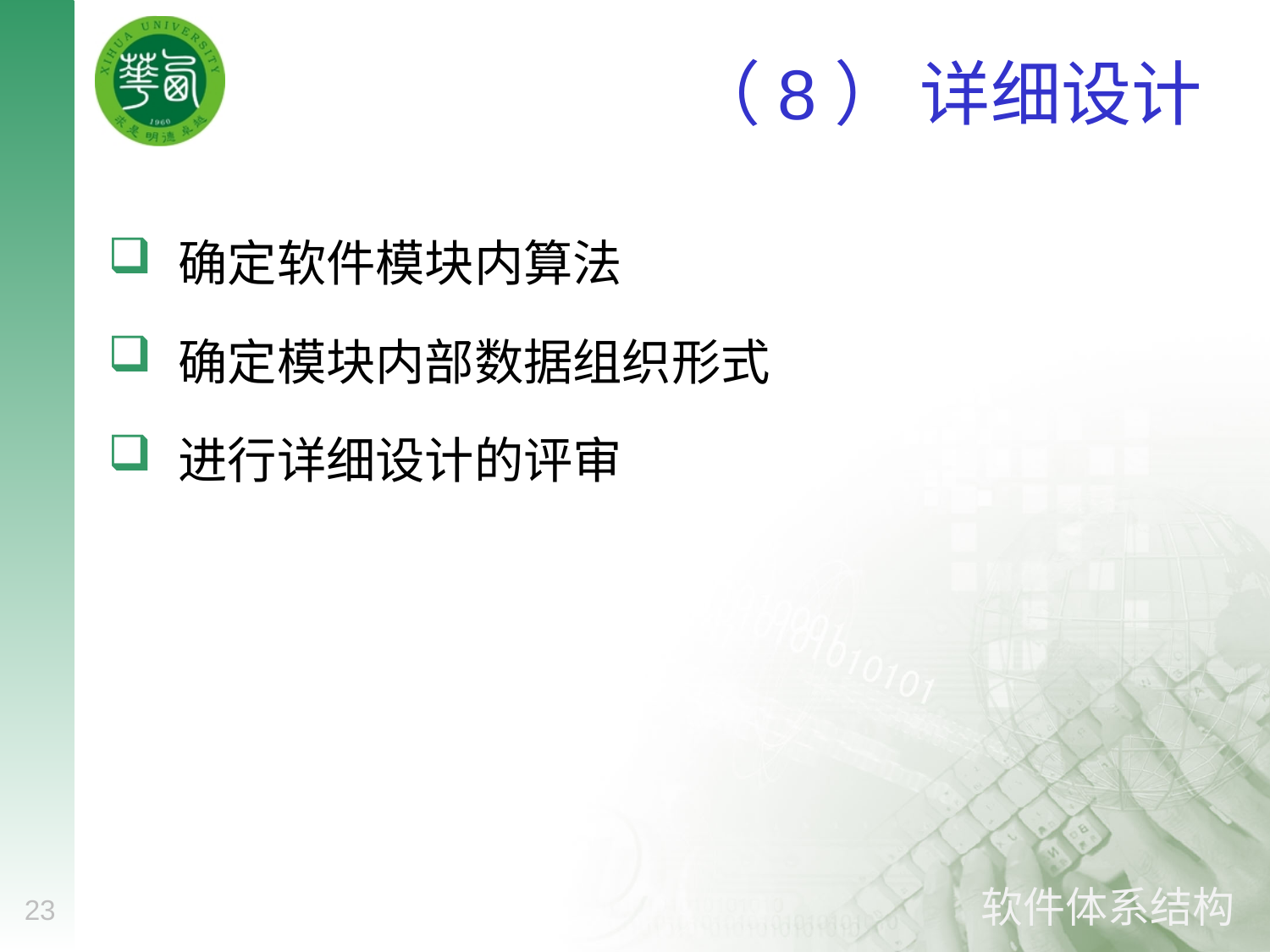

# （8） 详细设计
 确定软件模块内算法
 确定模块内部数据组织形式
 进行详细设计的评审
23